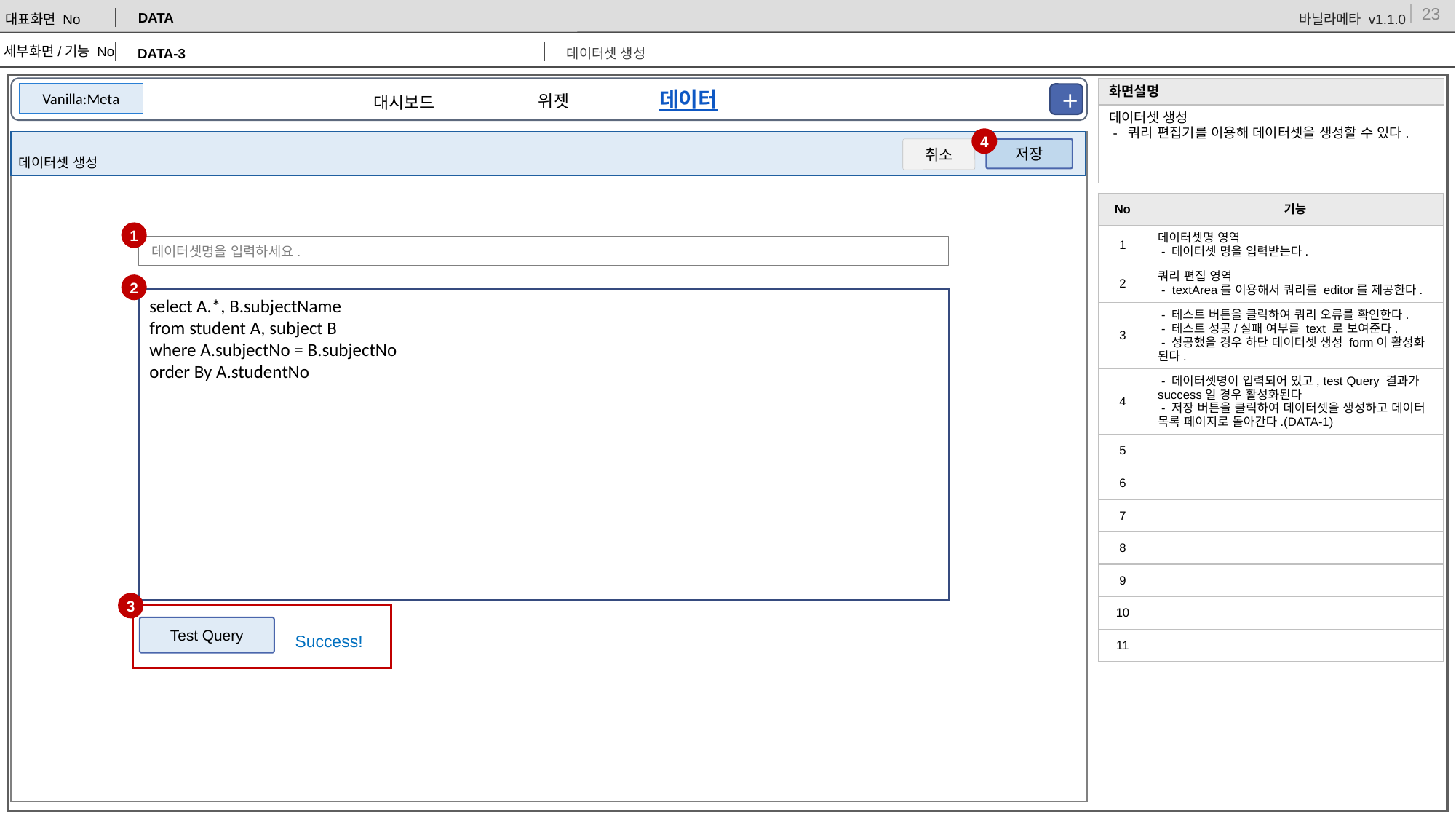

DATA
DATA-3
데이터셋 생성

| 화면설명 |
| --- |
| 데이터셋 생성 - 쿼리 편집기를 이용해 데이터셋을 생성할 수 있다. |
데이터
Vanilla:Meta
+
위젯
대시보드
4

취소
저장
데이터셋 생성
| No | 기능 |
| --- | --- |
| 1 | 데이터셋명 영역 - 데이터셋 명을 입력받는다. |
| 2 | 쿼리 편집 영역 - textArea를 이용해서 쿼리를 editor를 제공한다. |
| 3 | - 테스트 버튼을 클릭하여 쿼리 오류를 확인한다. - 테스트 성공/실패 여부를 text 로 보여준다. - 성공했을 경우 하단 데이터셋 생성 form이 활성화 된다. |
| 4 | - 데이터셋명이 입력되어 있고, test Query 결과가 success일 경우 활성화된다 - 저장 버튼을 클릭하여 데이터셋을 생성하고 데이터 목록 페이지로 돌아간다.(DATA-1) |
| 5 |  |
| 6 |  |
| 7 |  |
| 8 |  |
| 9 |  |
| 10 |  |
| 11 |  |
1
데이터셋명을 입력하세요.
2
select A.*, B.subjectName
from student A, subject B
where A.subjectNo = B.subjectNo
order By A.studentNo
3

Test Query
Success!